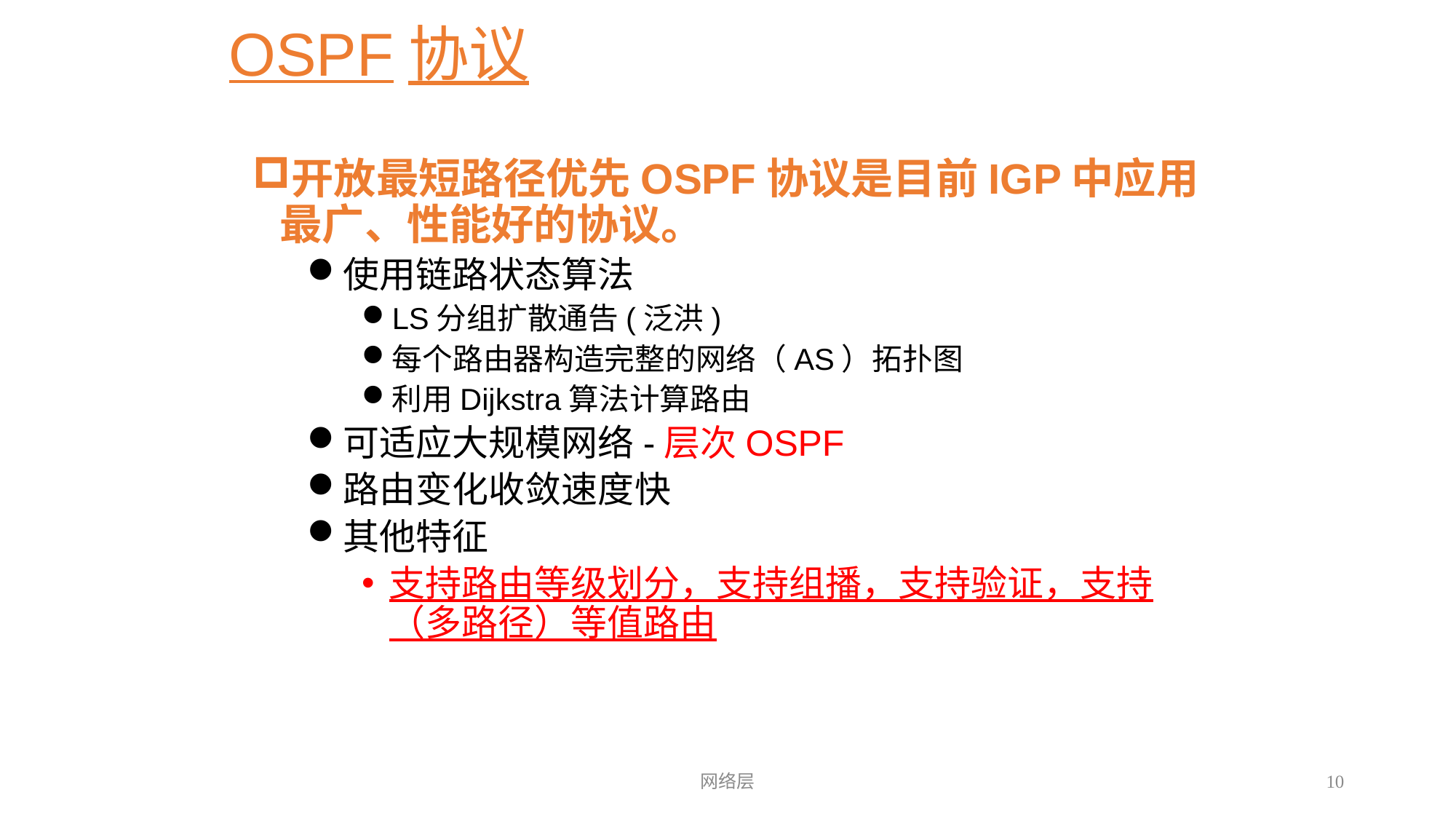

OSPF协议
开放最短路径优先OSPF协议是目前IGP中应用最广、性能好的协议。
使用链路状态算法
LS分组扩散通告(泛洪)
每个路由器构造完整的网络（AS）拓扑图
利用Dijkstra算法计算路由
可适应大规模网络-层次OSPF
路由变化收敛速度快
其他特征
支持路由等级划分，支持组播，支持验证，支持（多路径）等值路由

网络层
10